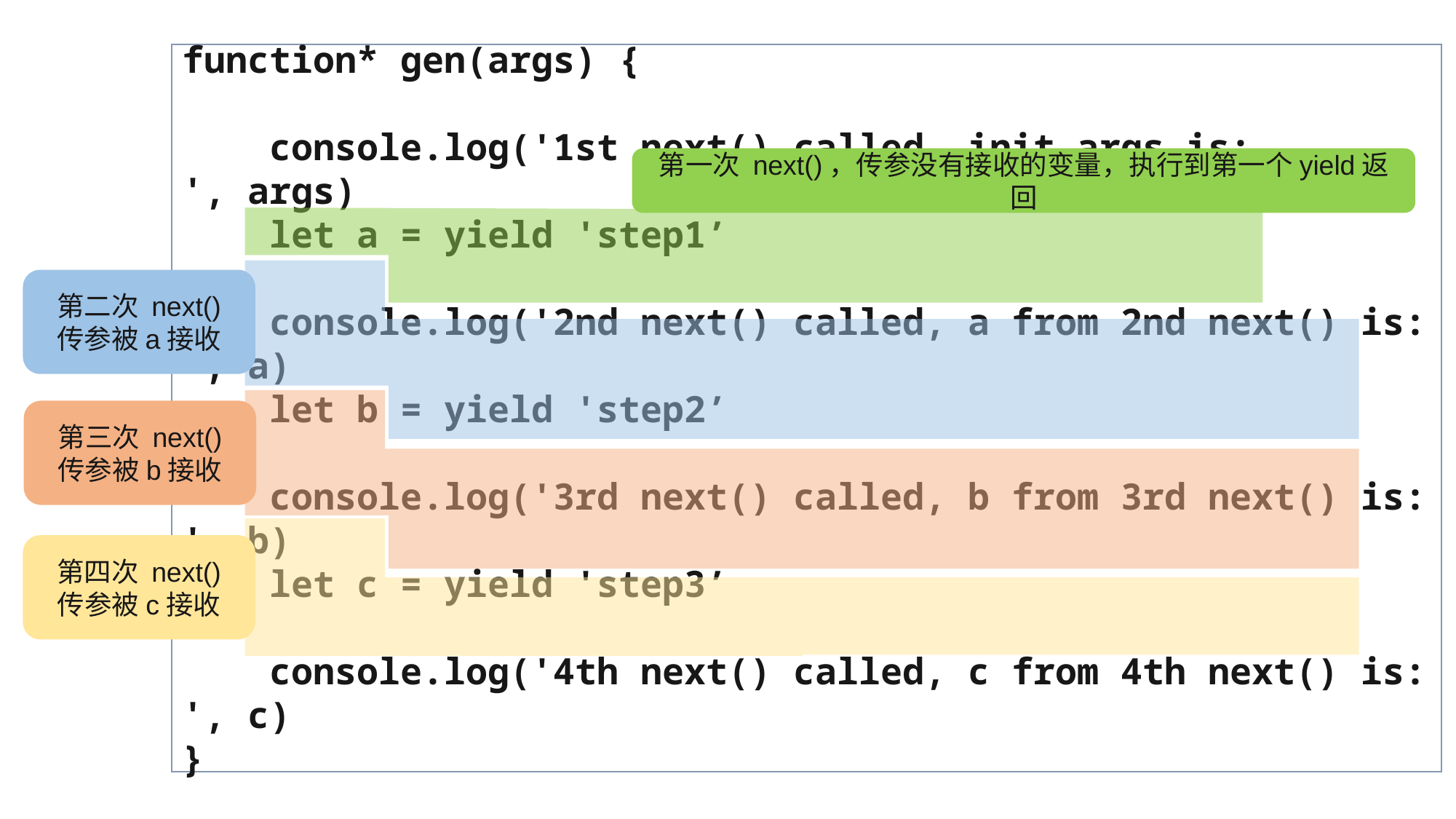

function* gen(args) {

    console.log('1st next() called, init args is: ', args)
    let a = yield 'step1’

    console.log('2nd next() called, a from 2nd next() is: ', a)
    let b = yield 'step2’

    console.log('3rd next() called, b from 3rd next() is: ', b)
    let c = yield 'step3’

    console.log('4th next() called, c from 4th next() is: ', c)
}

第一次 next()，传参没有接收的变量，执行到第一个yield返回
第二次 next()
传参被a接收
第三次 next()
传参被b接收
第四次 next()
传参被c接收